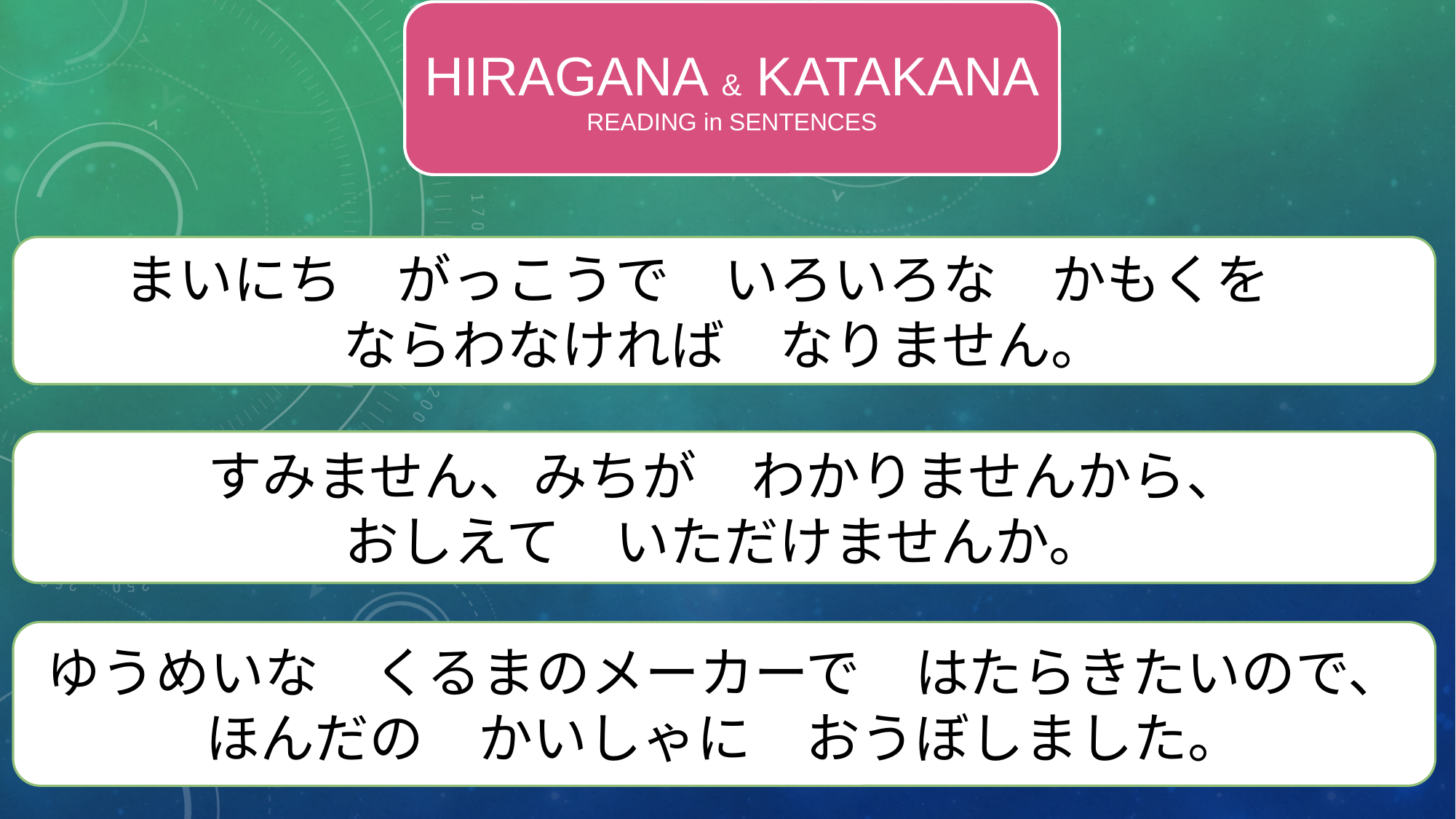

HIRAGANA & KATAKANA
READING in SENTENCES
まいにち　がっこうで　いろいろな　かもくを
ならわなければ　なりません。
すみません、みちが　わかりませんから、
おしえて　いただけませんか。
ゆうめいな　くるまのメーカーで　はたらきたいので、ほんだの　かいしゃに　おうぼしました。